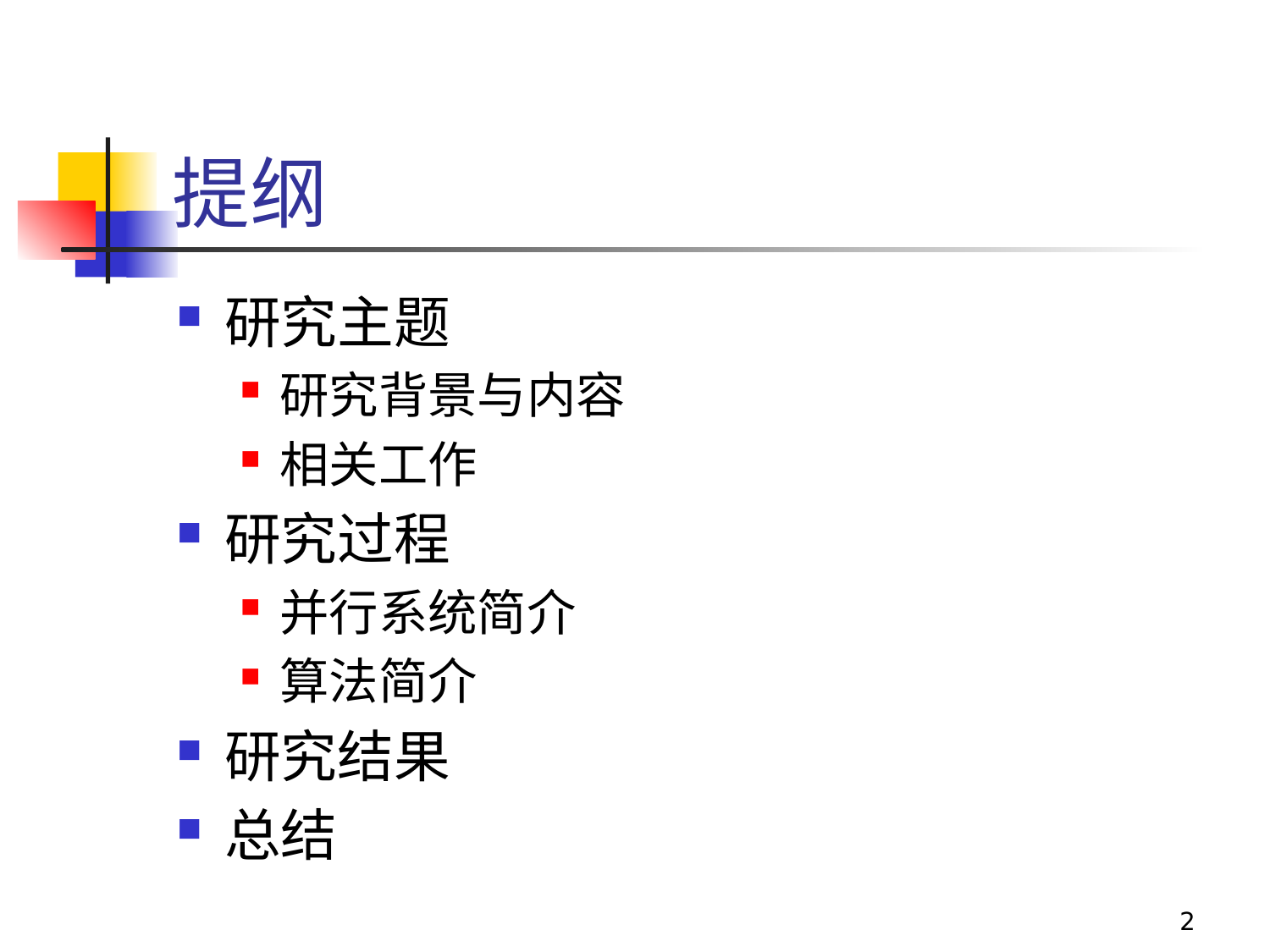

# 提纲
研究主题
研究背景与内容
相关工作
研究过程
并行系统简介
算法简介
研究结果
总结

2